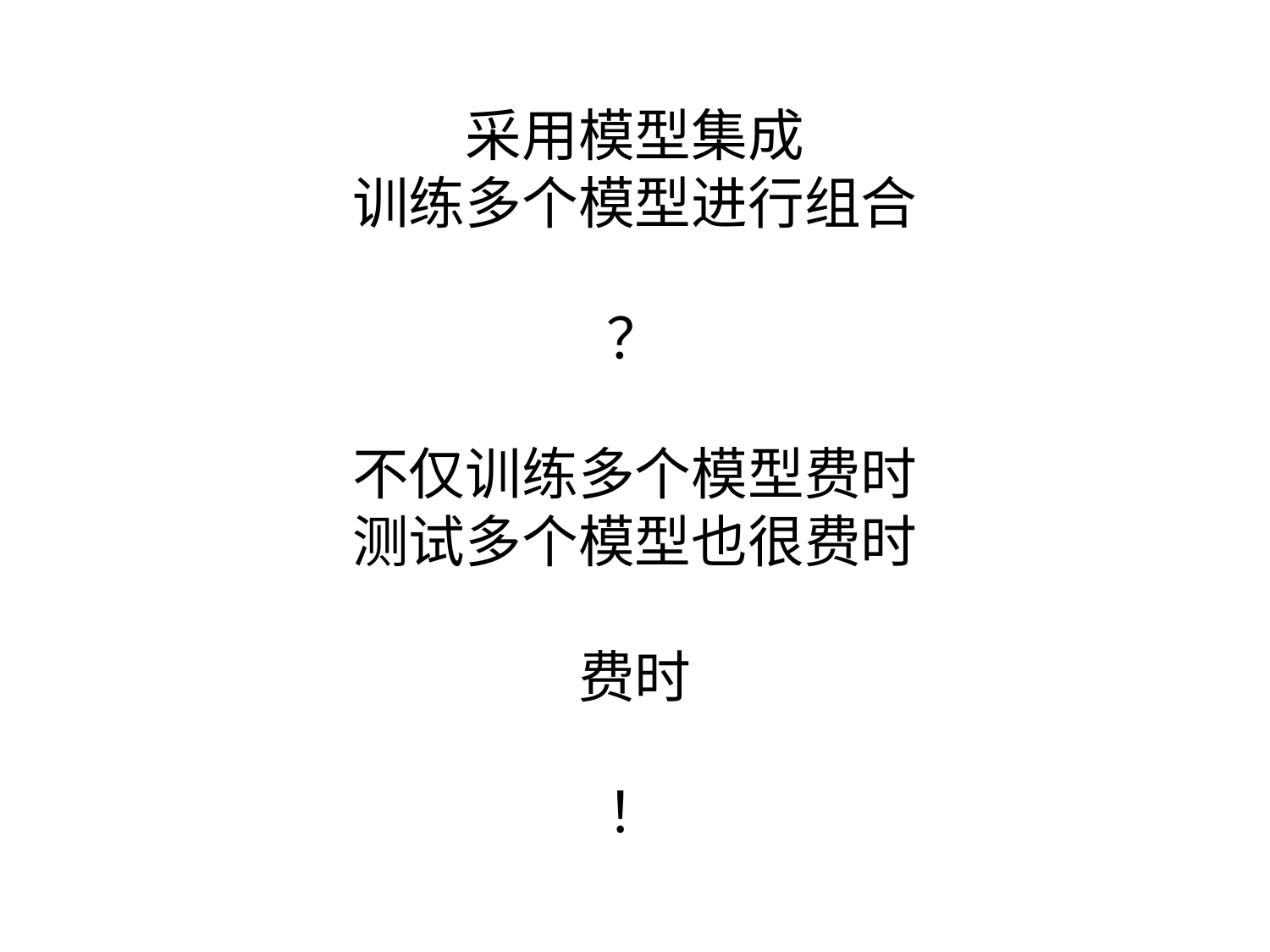

采用模型集成
训练多个模型进行组合

？

不仅训练多个模型费时
测试多个模型也很费时

费时

！